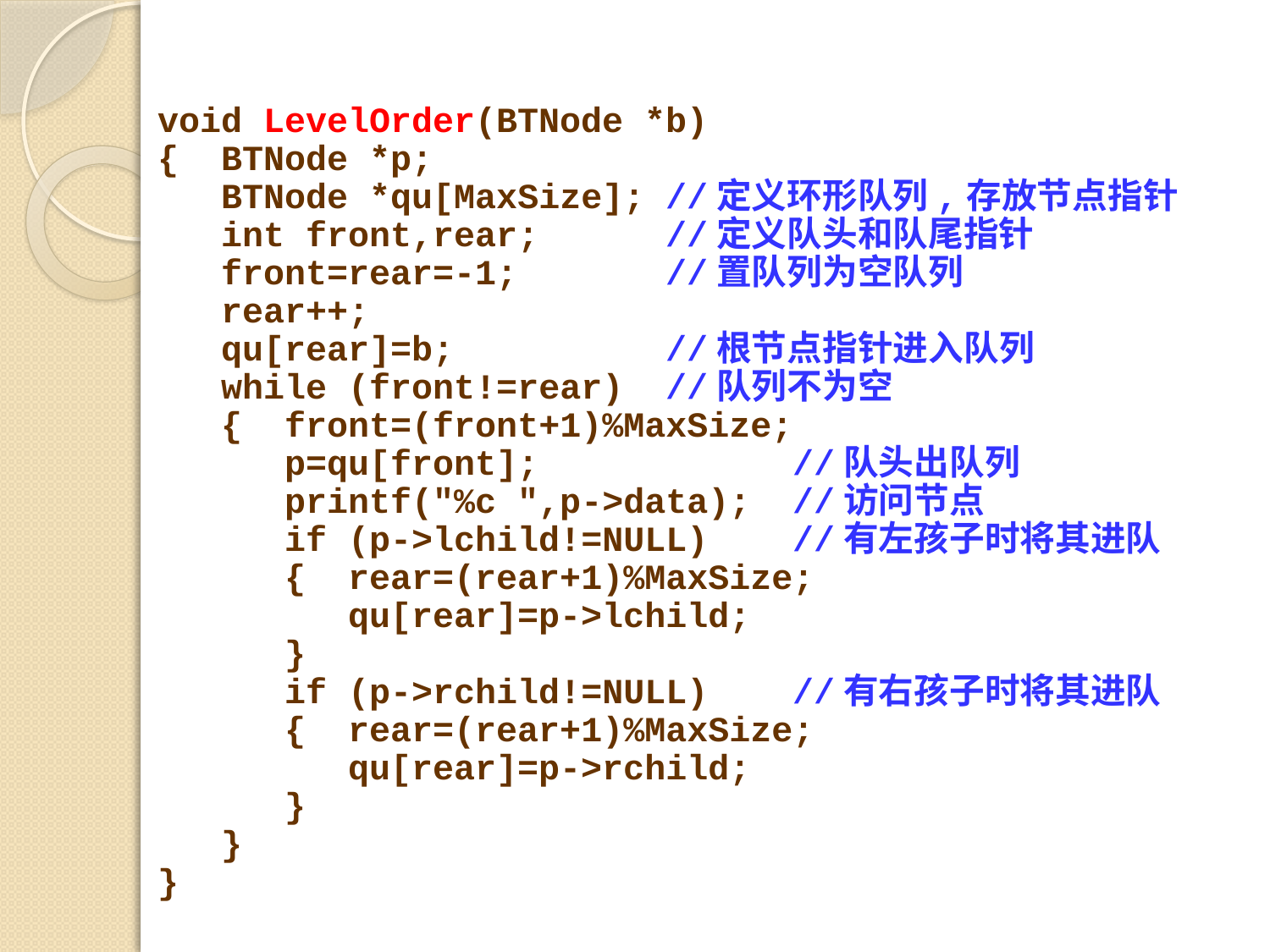

void LevelOrder(BTNode *b)
{  BTNode *p;
   BTNode *qu[MaxSize];	//定义环形队列,存放节点指针
   int front,rear;	//定义队头和队尾指针
   front=rear=-1;		//置队列为空队列
   rear++;
   qu[rear]=b;		//根节点指针进入队列
   while (front!=rear)	//队列不为空
   {  front=(front+1)%MaxSize;
	p=qu[front];		//队头出队列
	printf("%c ",p->data);	//访问节点
	if (p->lchild!=NULL)	//有左孩子时将其进队
	{  rear=(rear+1)%MaxSize;
	   qu[rear]=p->lchild;
	}
	if (p->rchild!=NULL)	//有右孩子时将其进队
	{  rear=(rear+1)%MaxSize;
	   qu[rear]=p->rchild;
	}
   }
}